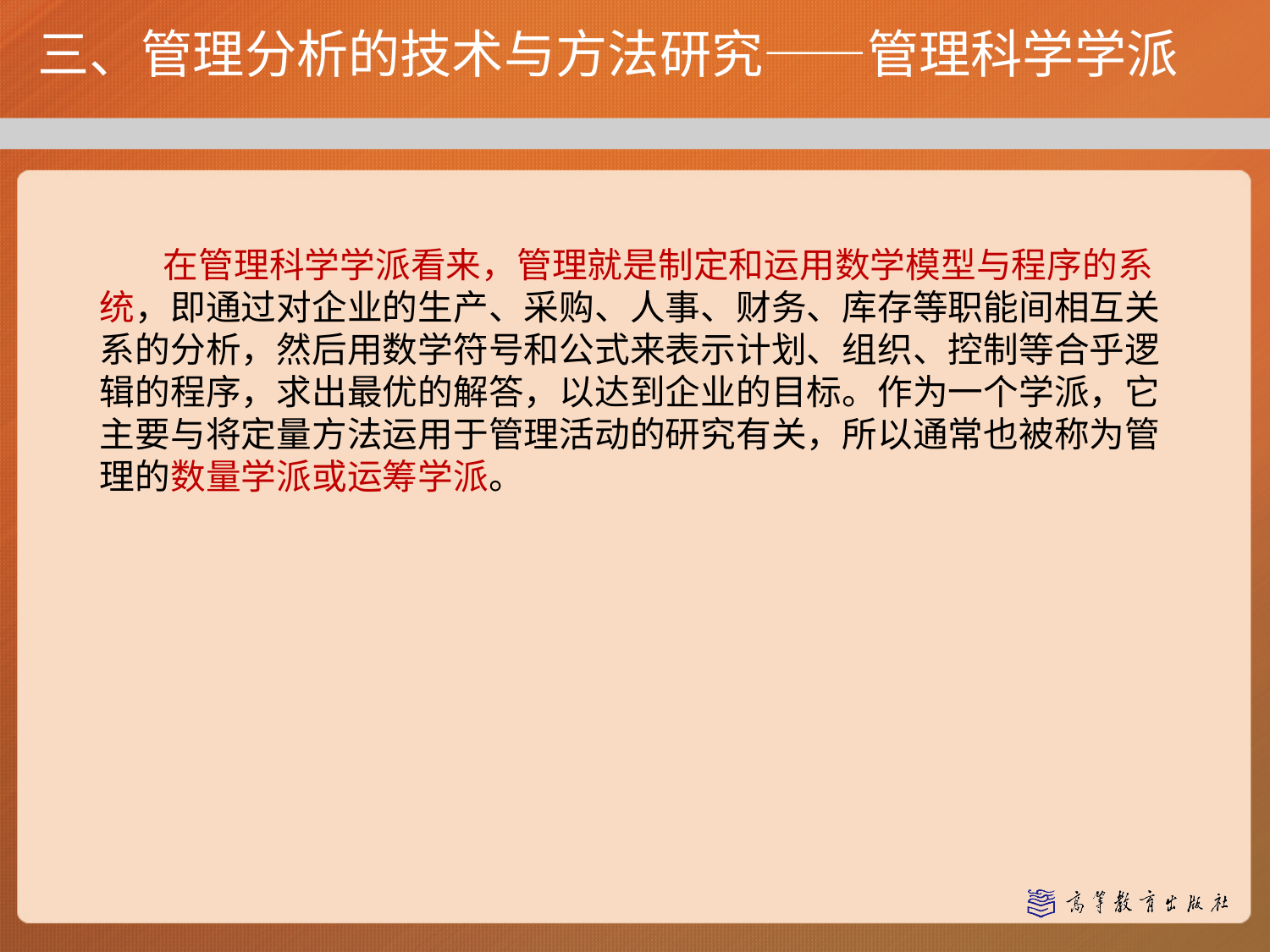

三、管理分析的技术与方法研究——管理科学学派
在管理科学学派看来，管理就是制定和运用数学模型与程序的系统，即通过对企业的生产、采购、人事、财务、库存等职能间相互关系的分析，然后用数学符号和公式来表示计划、组织、控制等合乎逻辑的程序，求出最优的解答，以达到企业的目标。作为一个学派，它主要与将定量方法运用于管理活动的研究有关，所以通常也被称为管理的数量学派或运筹学派。